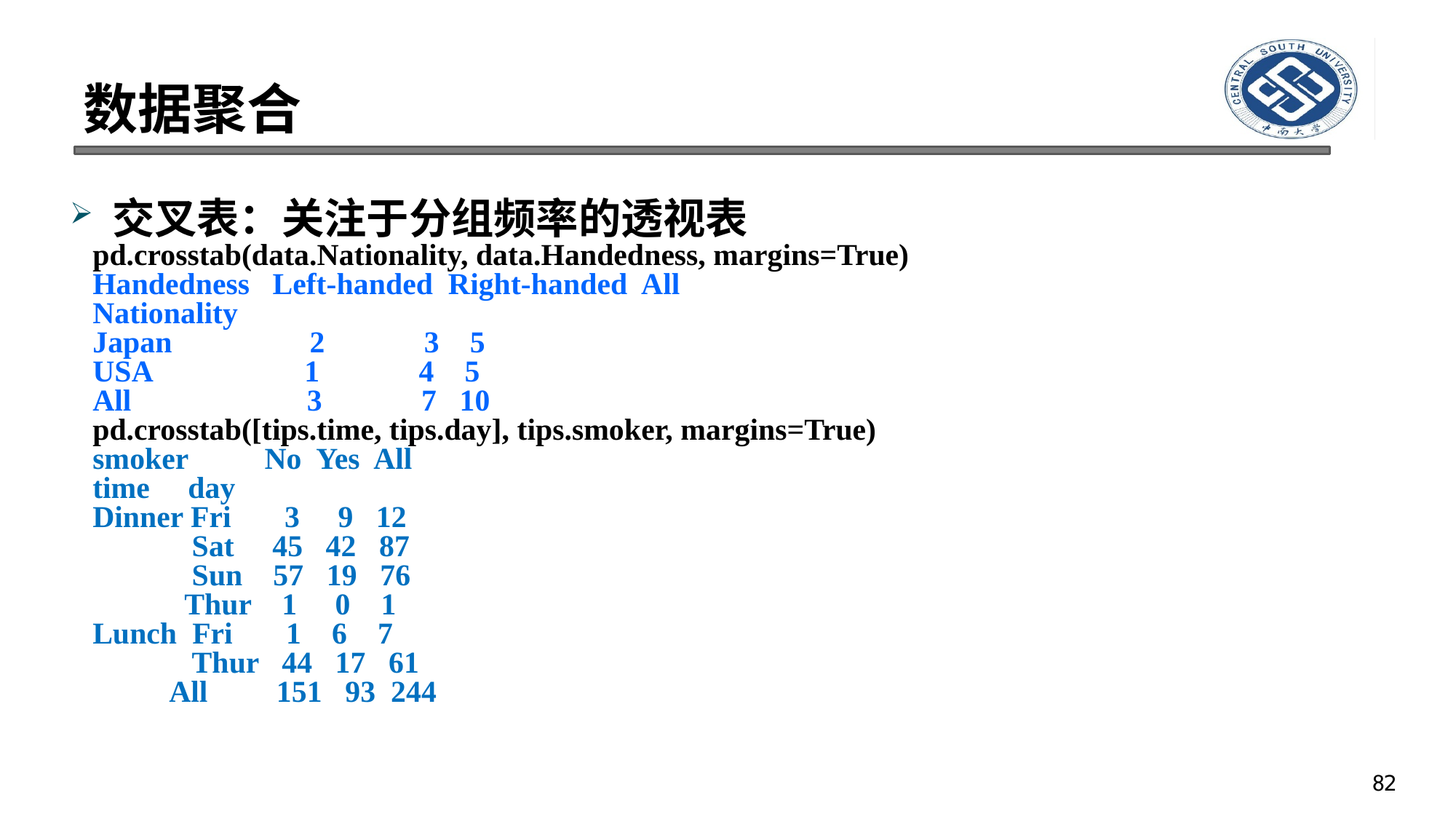

# 数据聚合
交叉表：关注于分组频率的透视表
pd.crosstab(data.Nationality, data.Handedness, margins=True)
Handedness   Left-handed  Right-handed  All
Nationality
Japan                  2             3    5
USA                    1             4    5
All                       3             7   10
pd.crosstab([tips.time, tips.day], tips.smoker, margins=True)
smoker          No  Yes  All
time     day
Dinner Fri       3     9   12
             Sat     45   42   87
             Sun    57   19   76
            Thur    1     0    1
Lunch  Fri       1    6    7
             Thur   44   17   61
          All         151   93  244
82